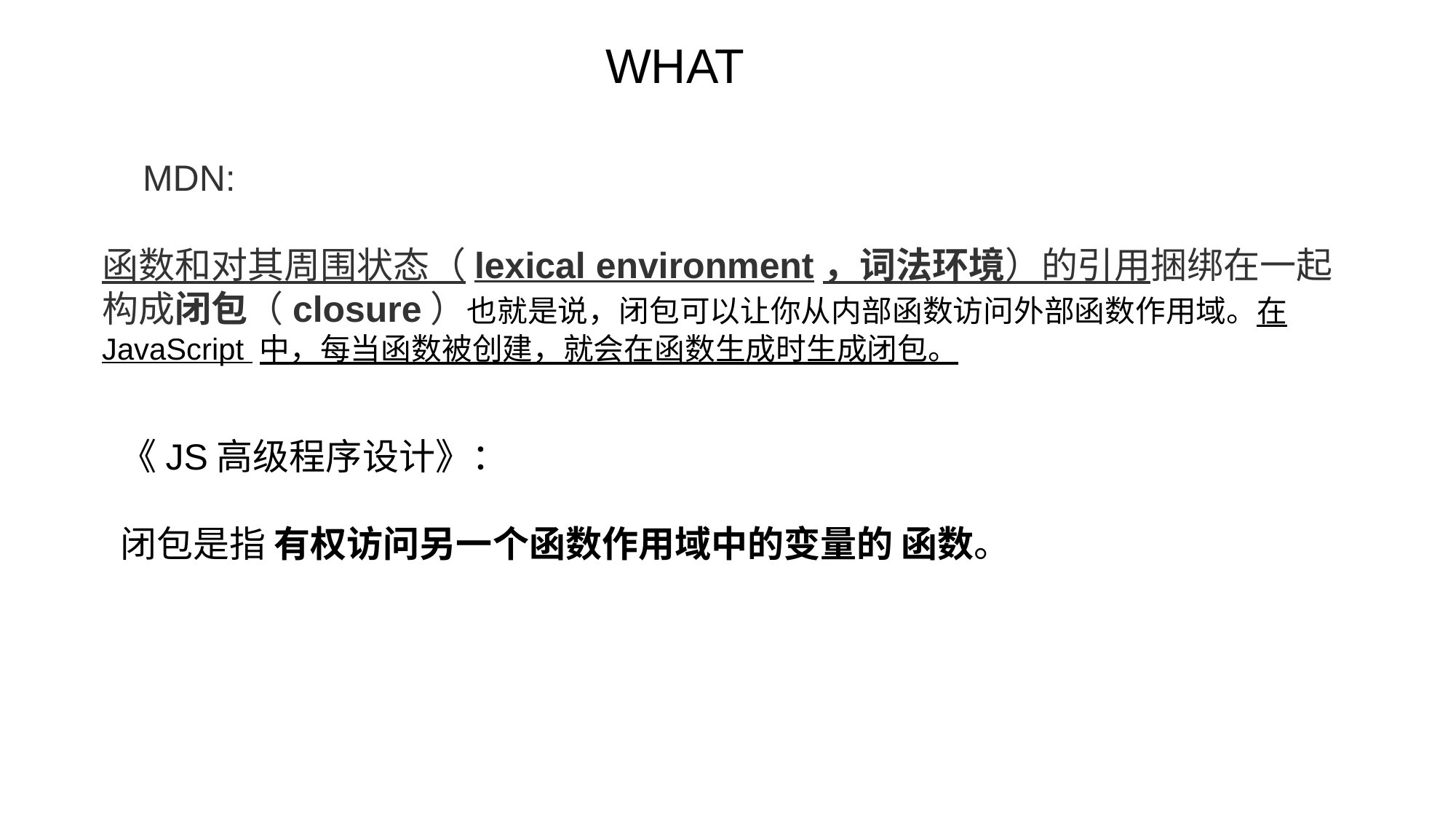

WHAT
    MDN:

函数和对其周围状态（lexical environment，词法环境）的引用捆绑在一起构成闭包（closure）也就是说，闭包可以让你从内部函数访问外部函数作用域。在 JavaScript 中，每当函数被创建，就会在函数生成时生成闭包。
《JS高级程序设计》：

闭包是指 有权访问另一个函数作用域中的变量的 函数。